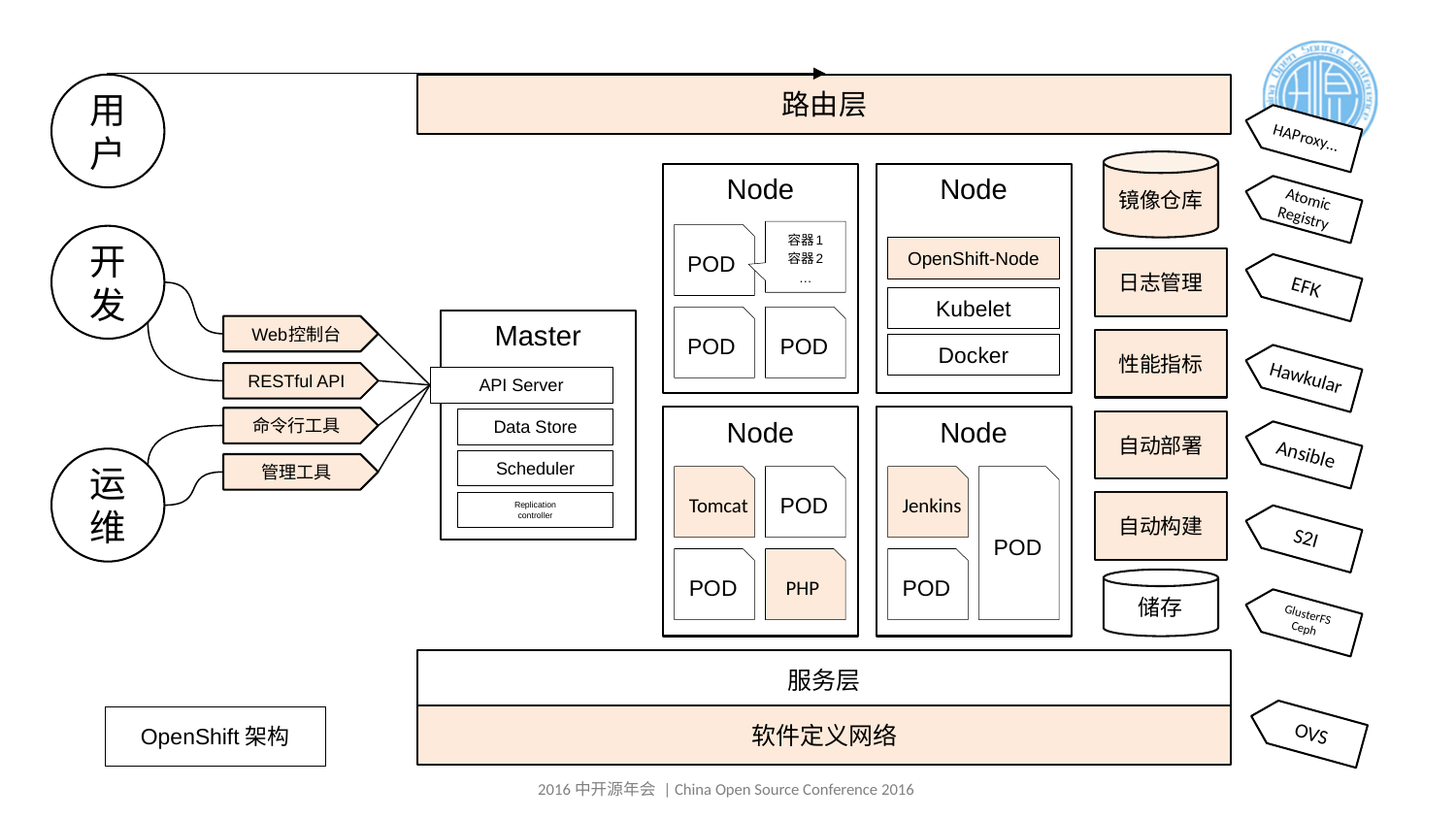

用户
路由层
HAProxy…
镜像仓库
Node
Node
Atomic
Registry
容器1
容器2
…
POD
开发
OpenShift-Node
日志管理
EFK
Kubelet
POD
POD
Master
Web控制台
性能指标
Docker
Hawkular
RESTful API
API Server
Node
Node
命令行工具
Data Store
自动部署
Ansible
运维
Scheduler
管理工具
Tomcat
POD
Jenkins
POD
Replication
controller
自动构建
S2I
POD
PHP
POD
储存
GlusterFS
Ceph
服务层
软件定义网络
OpenShift架构
OVS